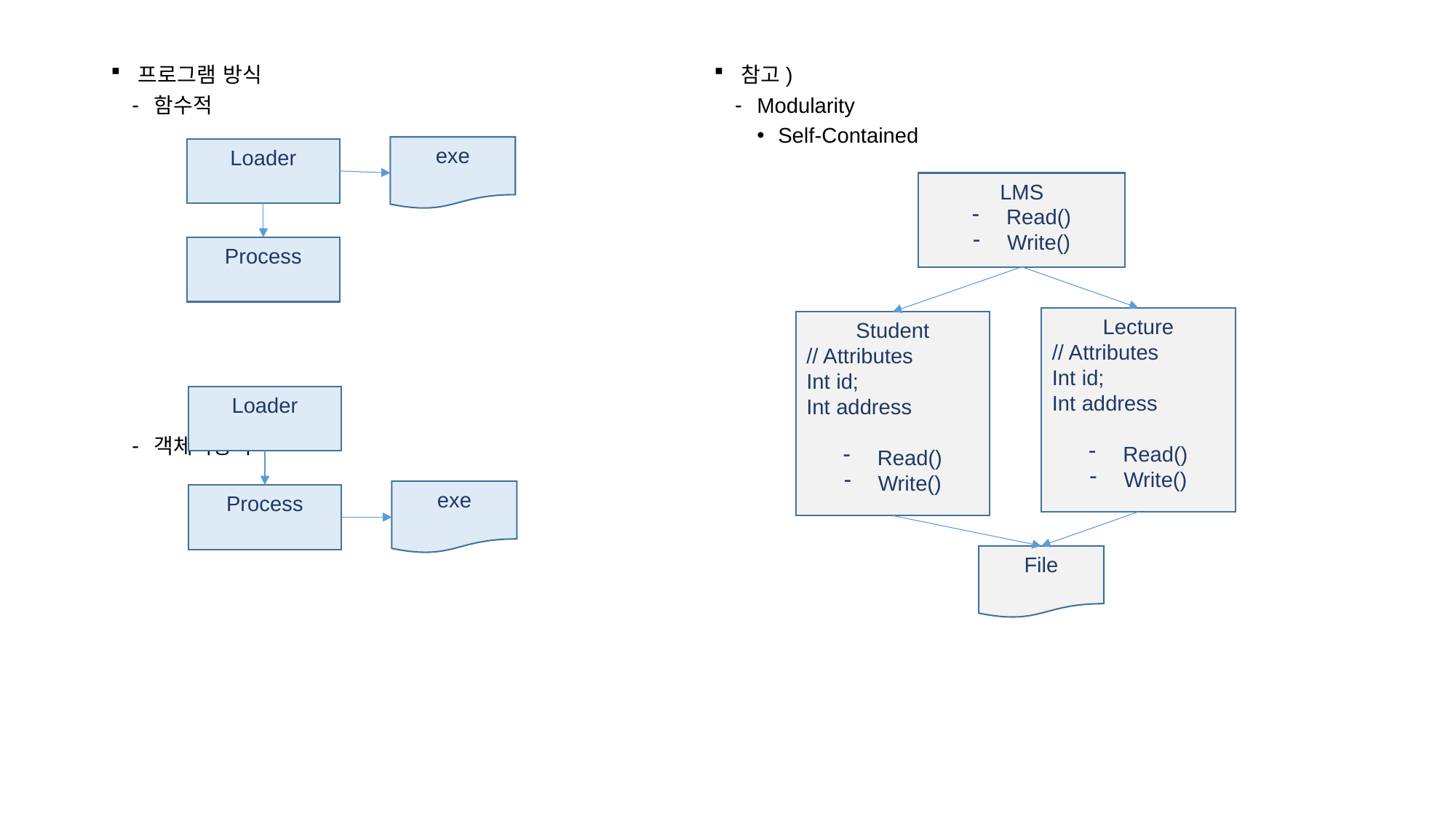

프로그램 방식
함수적

객체지향적
참고)
Modularity
Self-Contained
exe
Loader
LMS
Read()
Write()
Process
Lecture
// Attributes
Int id;
Int address

Read()
Write()
Student
// Attributes
Int id;
Int address

Read()
Write()
Loader
exe
Process
File